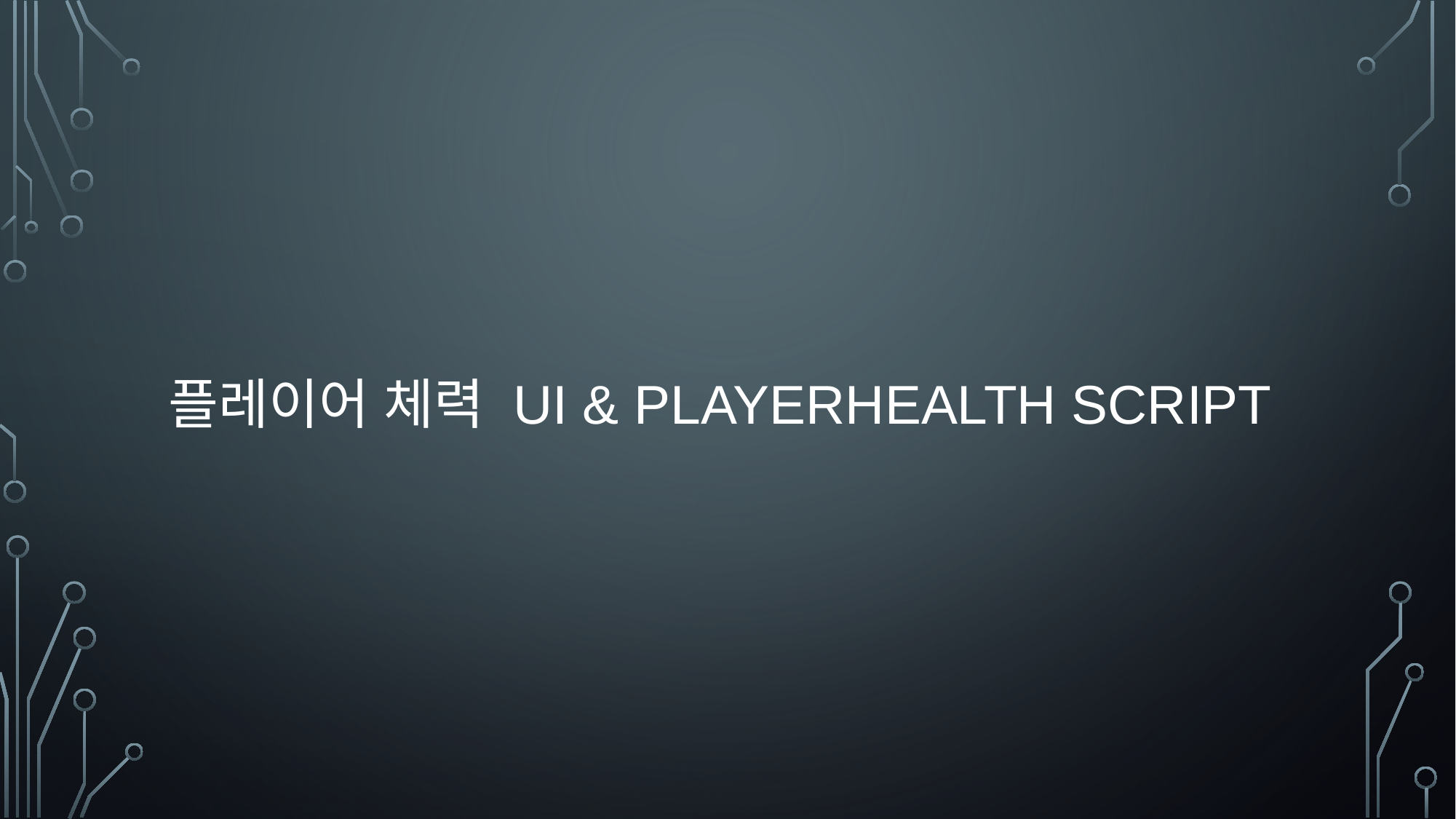

# 플레이어 체력 UI & PlayerHealth Script